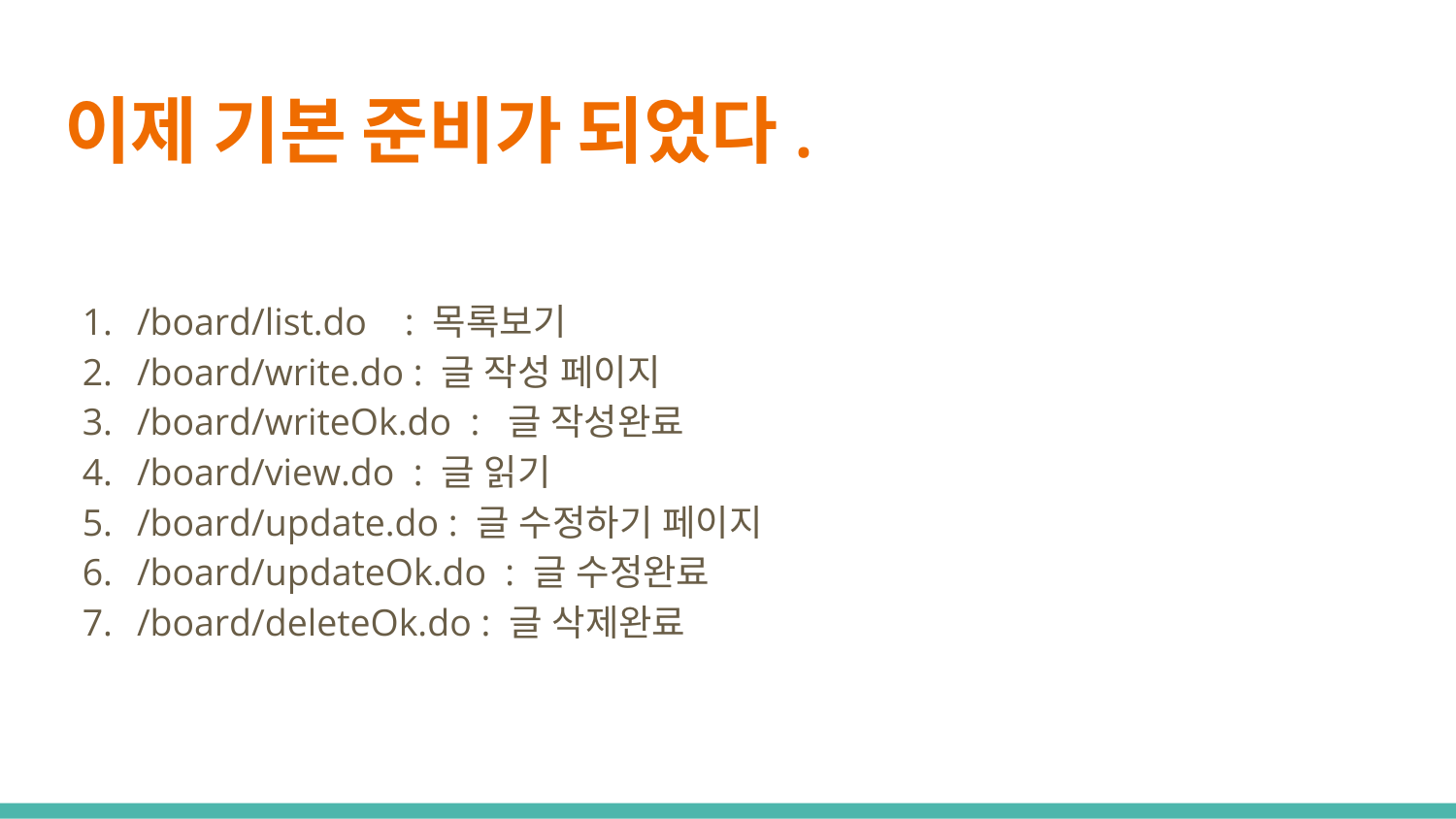

# 이제 기본 준비가 되었다.

/board/list.do    : 목록보기
/board/write.do : 글 작성 페이지
/board/writeOk.do  :  글 작성완료
/board/view.do  : 글 읽기
/board/update.do : 글 수정하기 페이지
/board/updateOk.do  : 글 수정완료
/board/deleteOk.do : 글 삭제완료